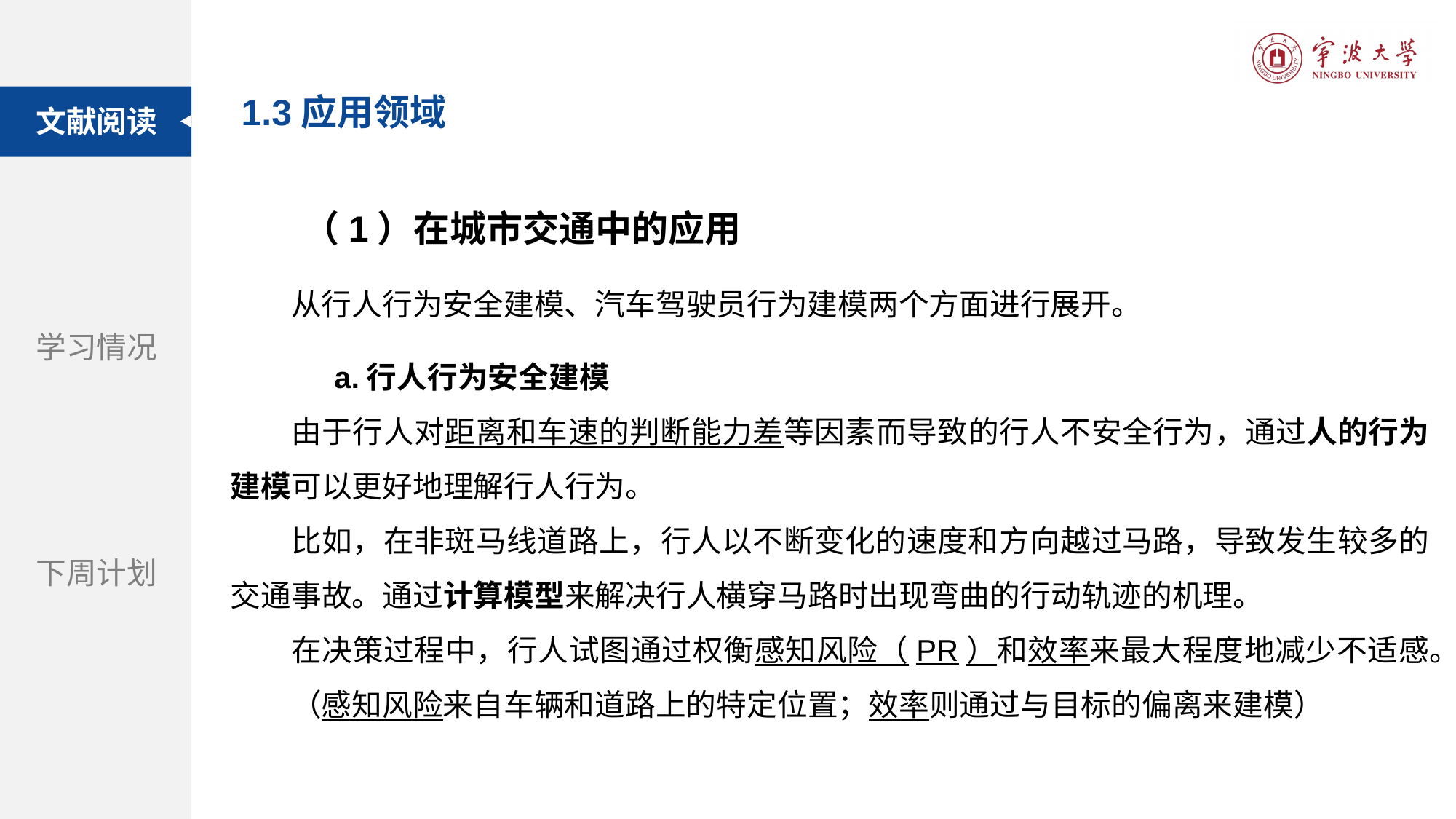

1.3应用领域

文献阅读
（1）在城市交通中的应用
从行人行为安全建模、汽车驾驶员行为建模两个方面进行展开。
a.行人行为安全建模
由于行人对距离和车速的判断能力差等因素而导致的行人不安全行为，通过人的行为建模可以更好地理解行人行为。
比如，在非斑马线道路上，行人以不断变化的速度和方向越过马路，导致发生较多的交通事故。通过计算模型来解决行人横穿马路时出现弯曲的行动轨迹的机理。
在决策过程中，行人试图通过权衡感知风险（PR）和效率来最大程度地减少不适感。
（感知风险来自车辆和道路上的特定位置；效率则通过与目标的偏离来建模）

题目：自动驾驶汽车和街道设计：使用虚拟现实实验探索中央分隔带在提高行人过街安全性方面的作用
学习情况
期刊：Accident Analysis and Prevention
下周计划